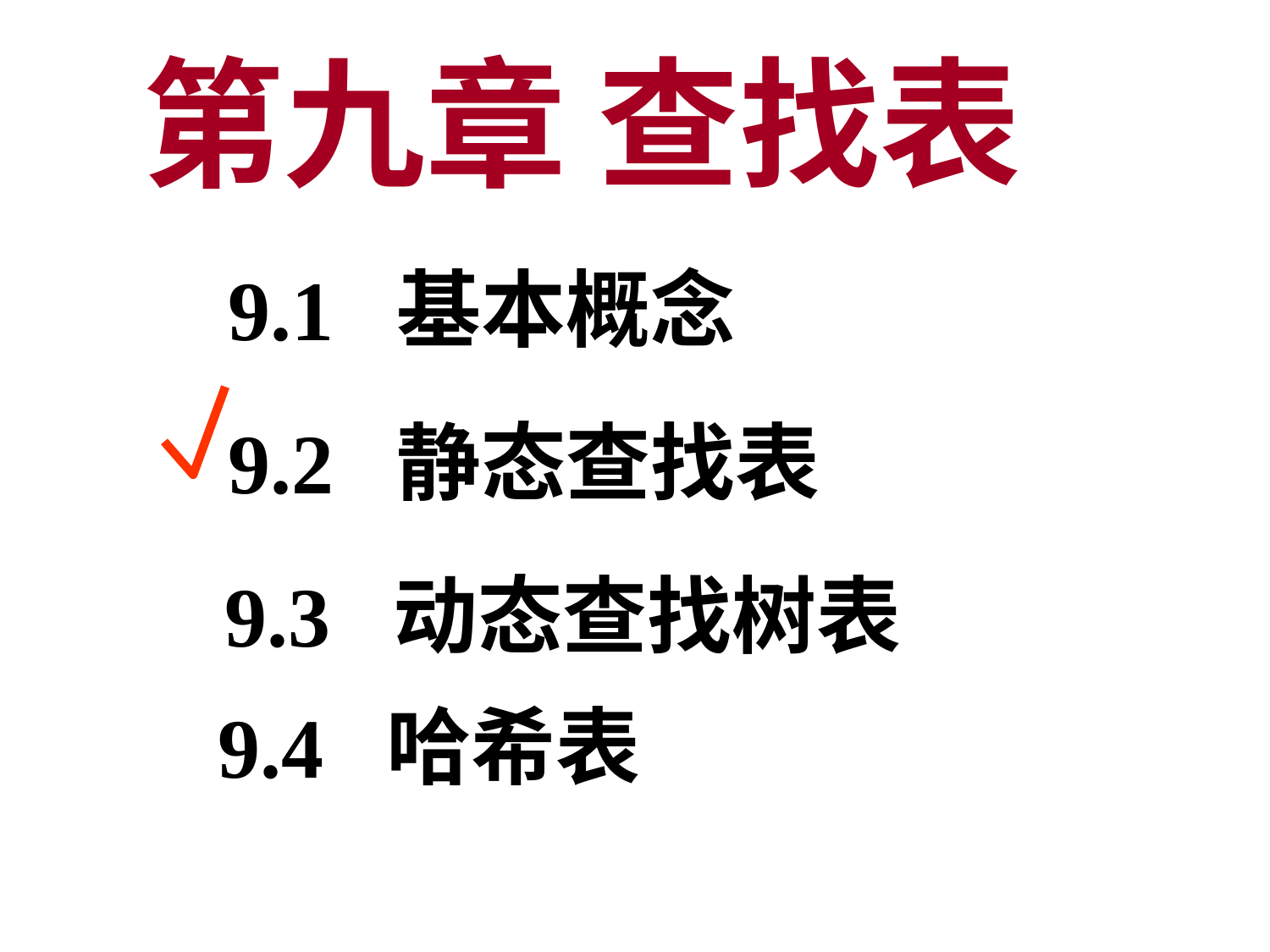

第九章 查找表
9.1  基本概念

9.2  静态查找表
9.3  动态查找树表
9.4  哈希表